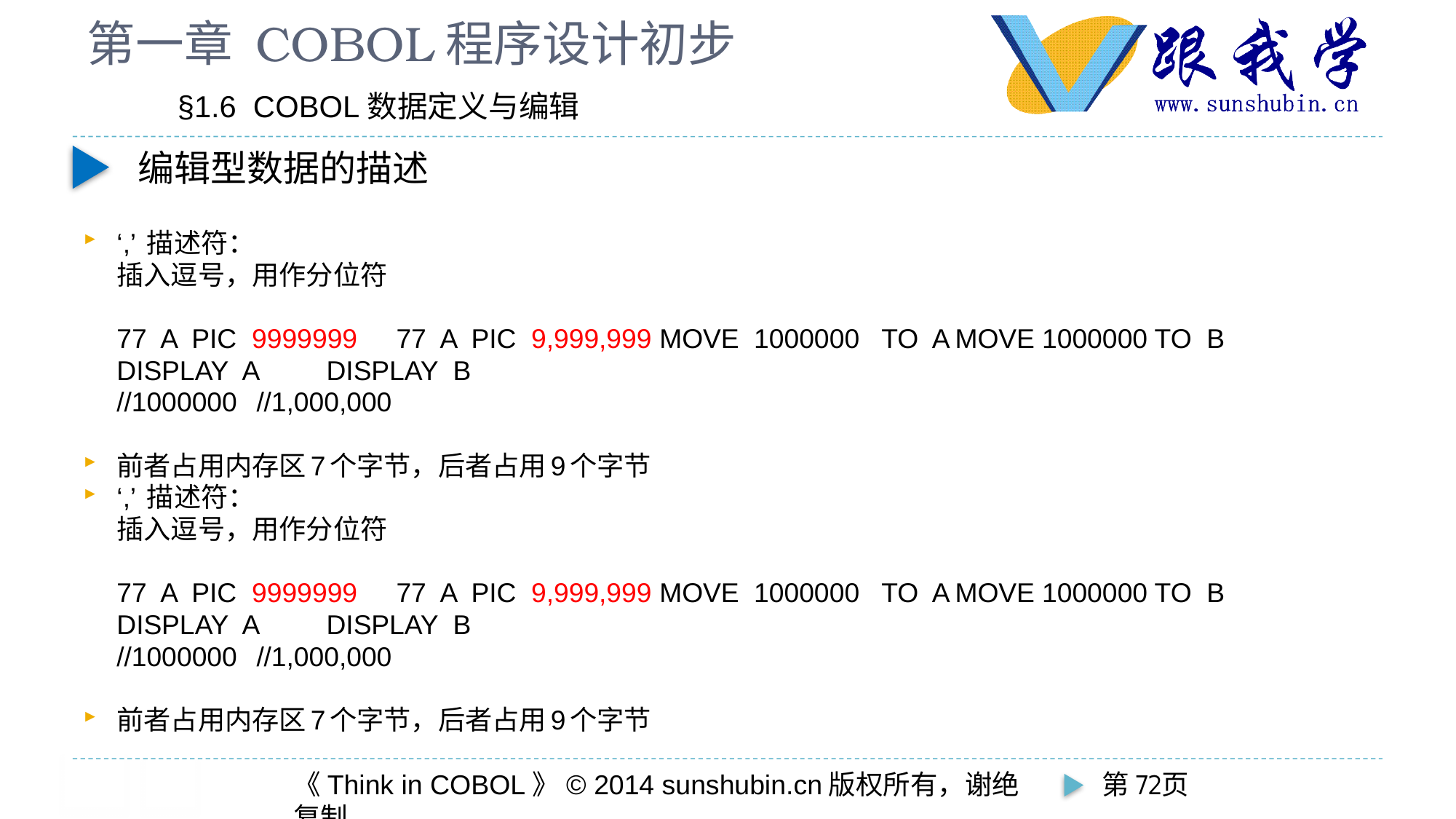

# 第一章 COBOL程序设计初步
 §1.6  COBOL数据定义与编辑
编辑型数据的描述

‘,’ 描述符：
	插入逗号，用作分位符

	77  A  PIC  9999999		77  A  PIC  9,999,999 MOVE  1000000   TO  A		MOVE 1000000 TO  B
	DISPLAY  A			DISPLAY  B
	//1000000				//1,000,000

前者占用内存区7个字节，后者占用9个字节
‘,’ 描述符：
	插入逗号，用作分位符

	77  A  PIC  9999999		77  A  PIC  9,999,999 MOVE  1000000   TO  A		MOVE 1000000 TO  B
	DISPLAY  A			DISPLAY  B
	//1000000				//1,000,000

前者占用内存区7个字节，后者占用9个字节